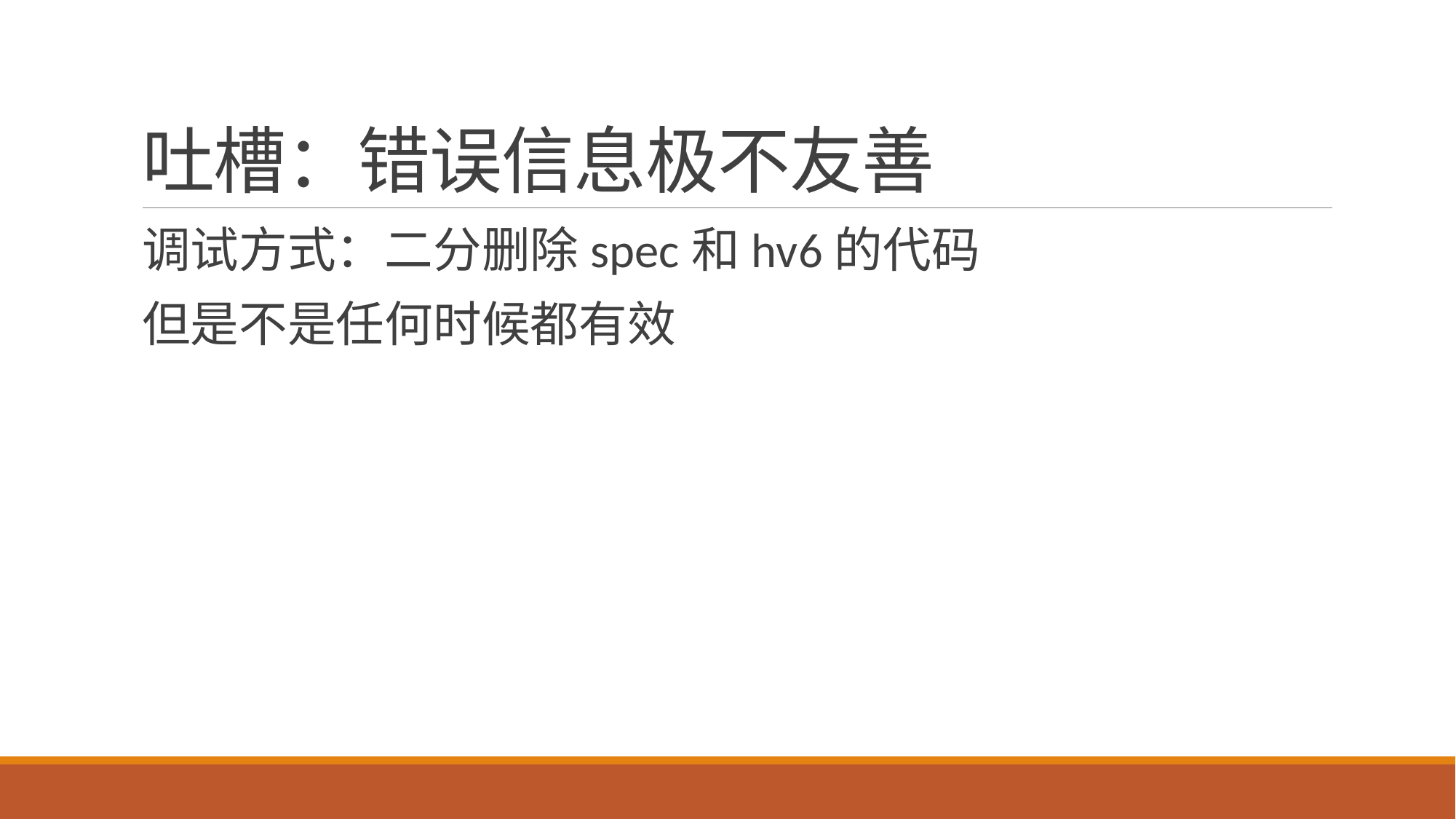

# 吐槽：错误信息极不友善
调试方式：二分删除spec和hv6的代码
但是不是任何时候都有效